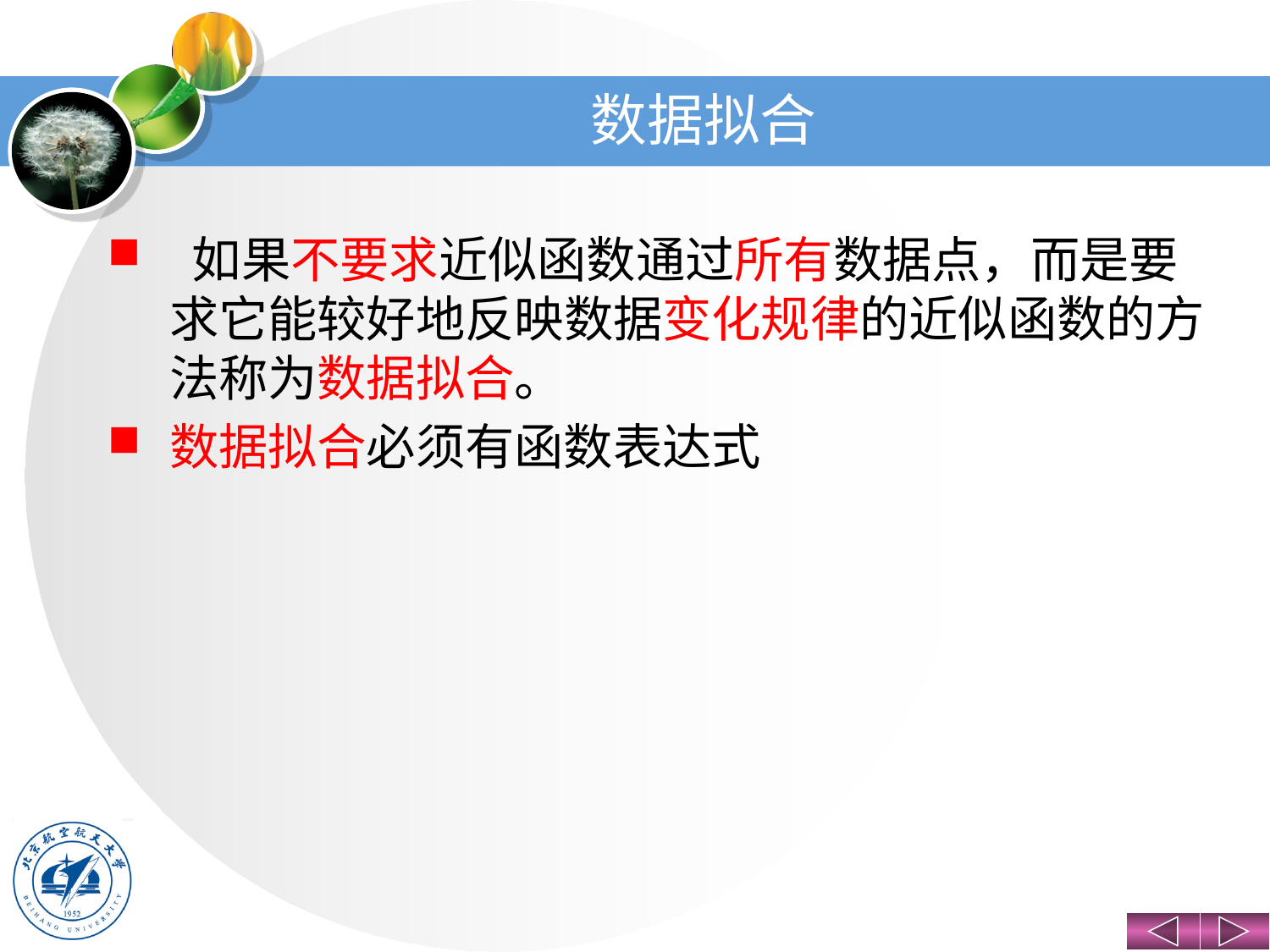

# 数据拟合
 如果不要求近似函数通过所有数据点，而是要求它能较好地反映数据变化规律的近似函数的方法称为数据拟合。
数据拟合必须有函数表达式
71